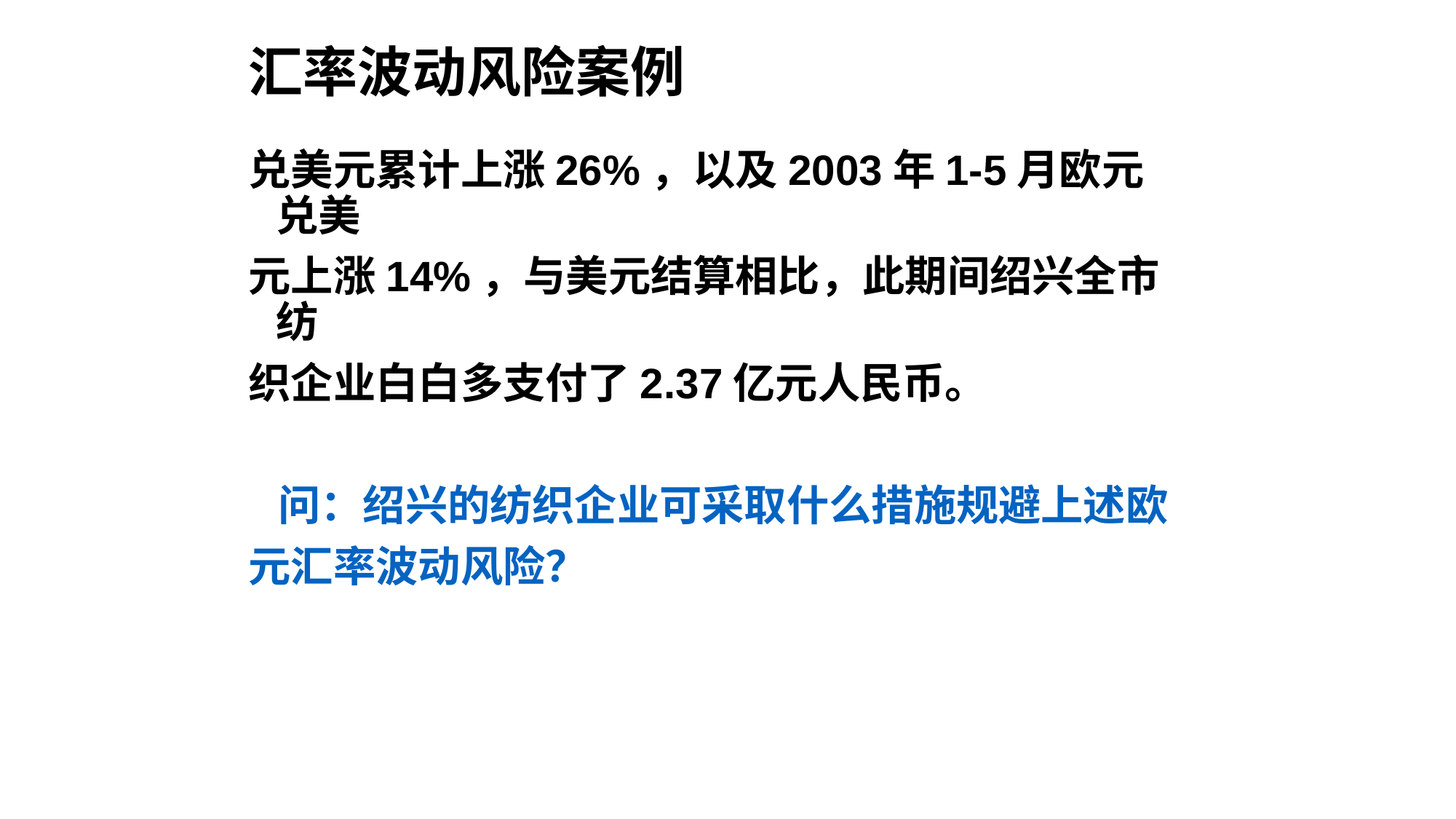

汇率波动风险案例
兑美元累计上涨26%，以及2003年1-5月欧元兑美
元上涨14%，与美元结算相比，此期间绍兴全市纺
织企业白白多支付了2.37亿元人民币。

  问：绍兴的纺织企业可采取什么措施规避上述欧
元汇率波动风险？